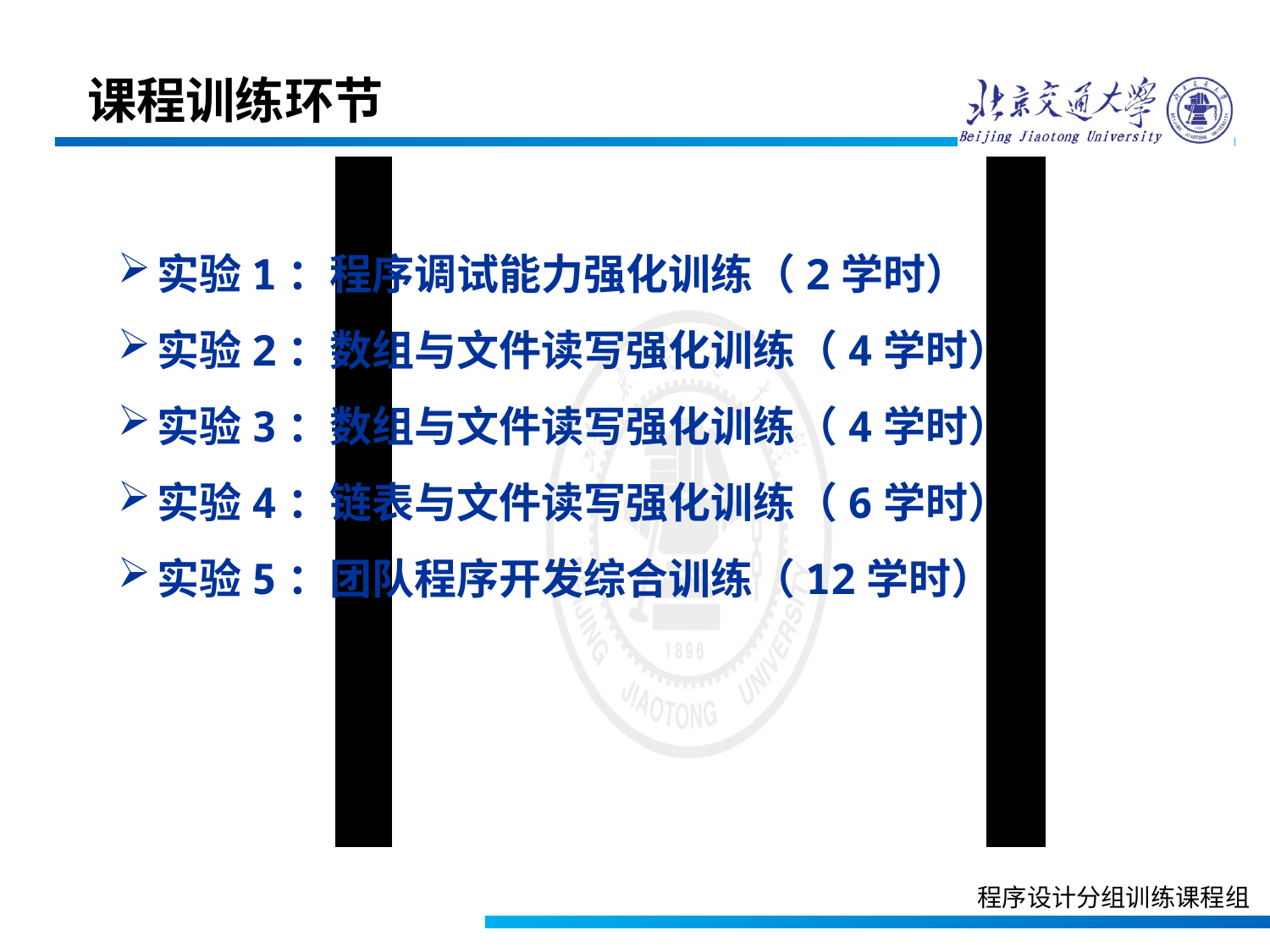

课程训练环节
实验1：程序调试能力强化训练（2学时）
实验2：数组与文件读写强化训练（4学时）
实验3：数组与文件读写强化训练（4学时）
实验4：链表与文件读写强化训练（6学时）
实验5：团队程序开发综合训练（12学时）
程序设计分组训练课程组